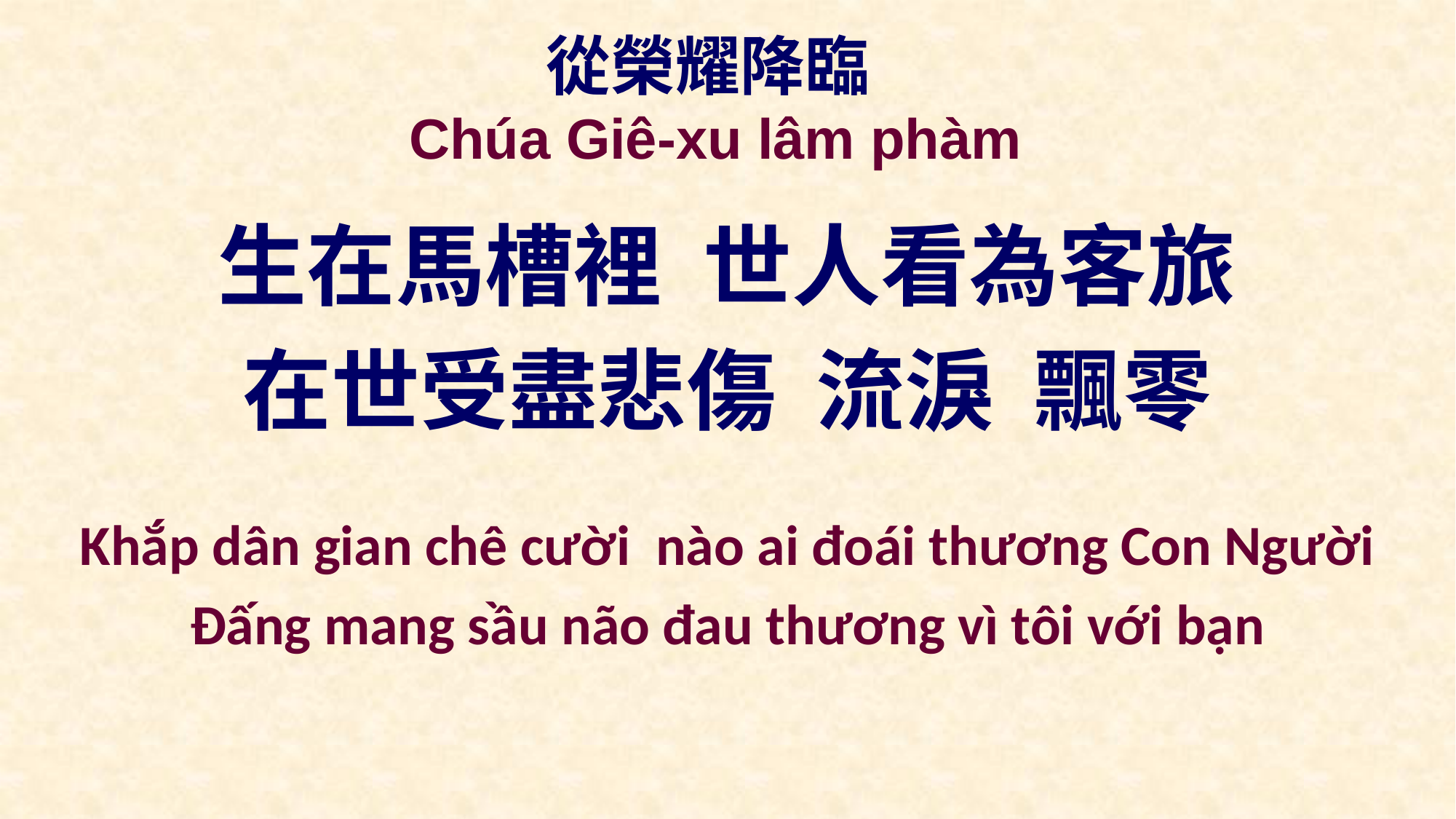

# 從榮耀降臨 Chúa Giê-xu lâm phàm
生在馬槽裡  世人看為客旅
在世受盡悲傷  流淚  飄零
Khắp dân gian chê cười  nào ai đoái thương Con Người
Đấng mang sầu não đau thương vì tôi với bạn